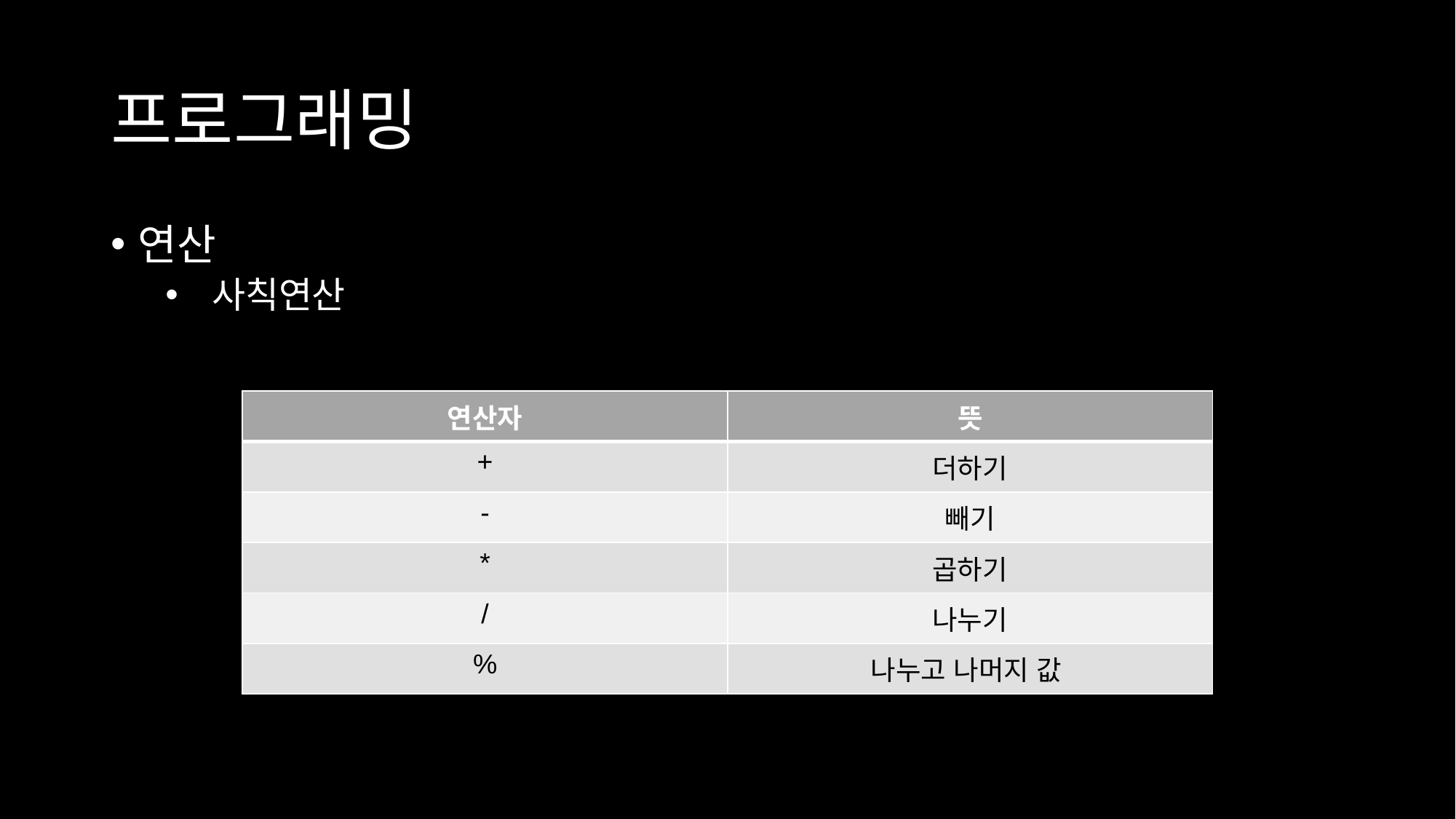

# 프로그래밍
연산
 사칙연산
| 연산자 | 뜻 |
| --- | --- |
| + | 더하기 |
| - | 빼기 |
| \* | 곱하기 |
| / | 나누기 |
| % | 나누고 나머지 값 |